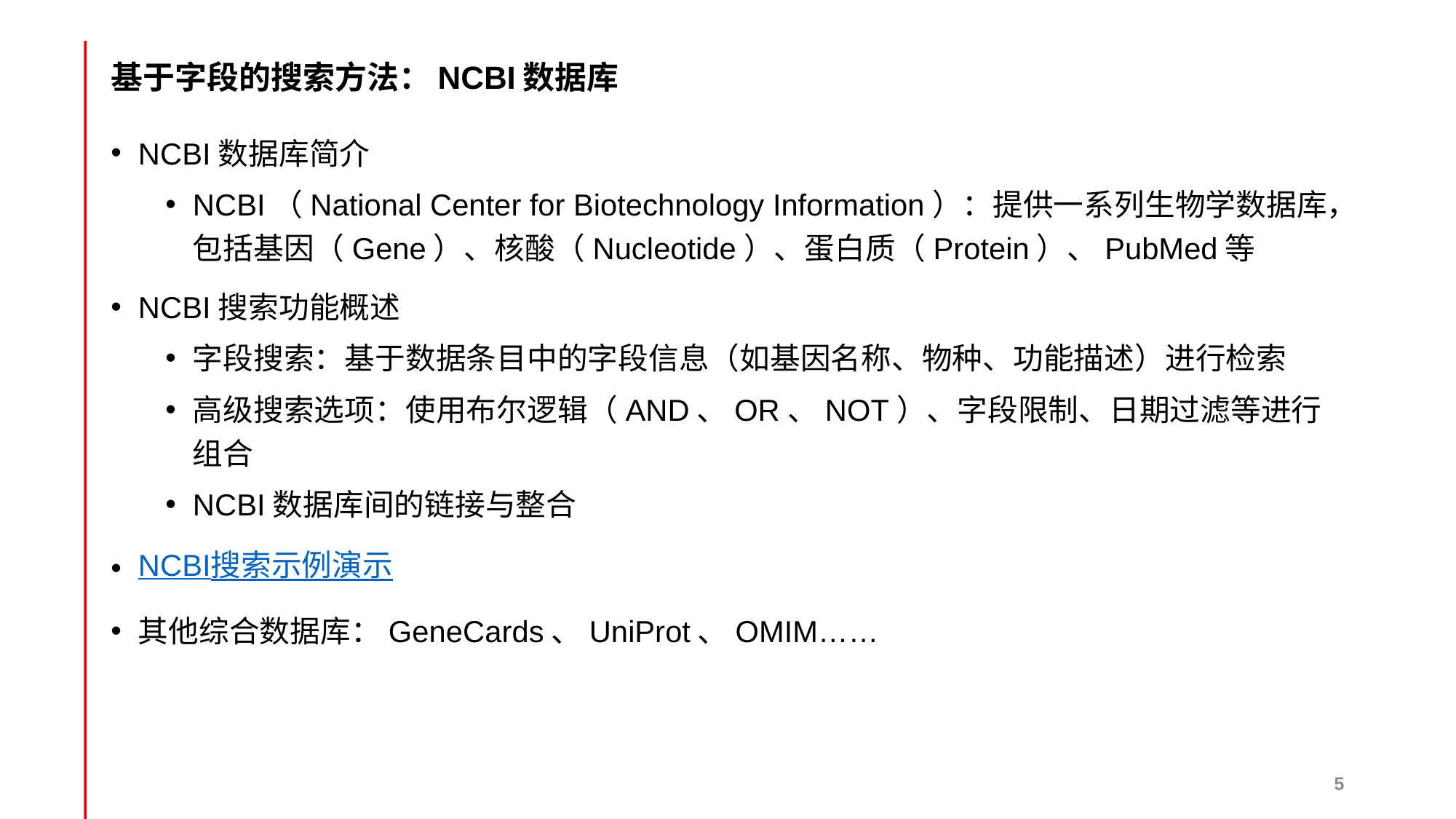

# 基于字段的搜索方法：NCBI数据库
NCBI数据库简介
NCBI（National Center for Biotechnology Information）：提供一系列生物学数据库，包括基因（Gene）、核酸（Nucleotide）、蛋白质（Protein）、PubMed等
NCBI搜索功能概述
字段搜索：基于数据条目中的字段信息（如基因名称、物种、功能描述）进行检索
高级搜索选项：使用布尔逻辑（AND、OR、NOT）、字段限制、日期过滤等进行组合
NCBI数据库间的链接与整合
NCBI搜索示例演示
其他综合数据库：GeneCards、UniProt、OMIM……
5